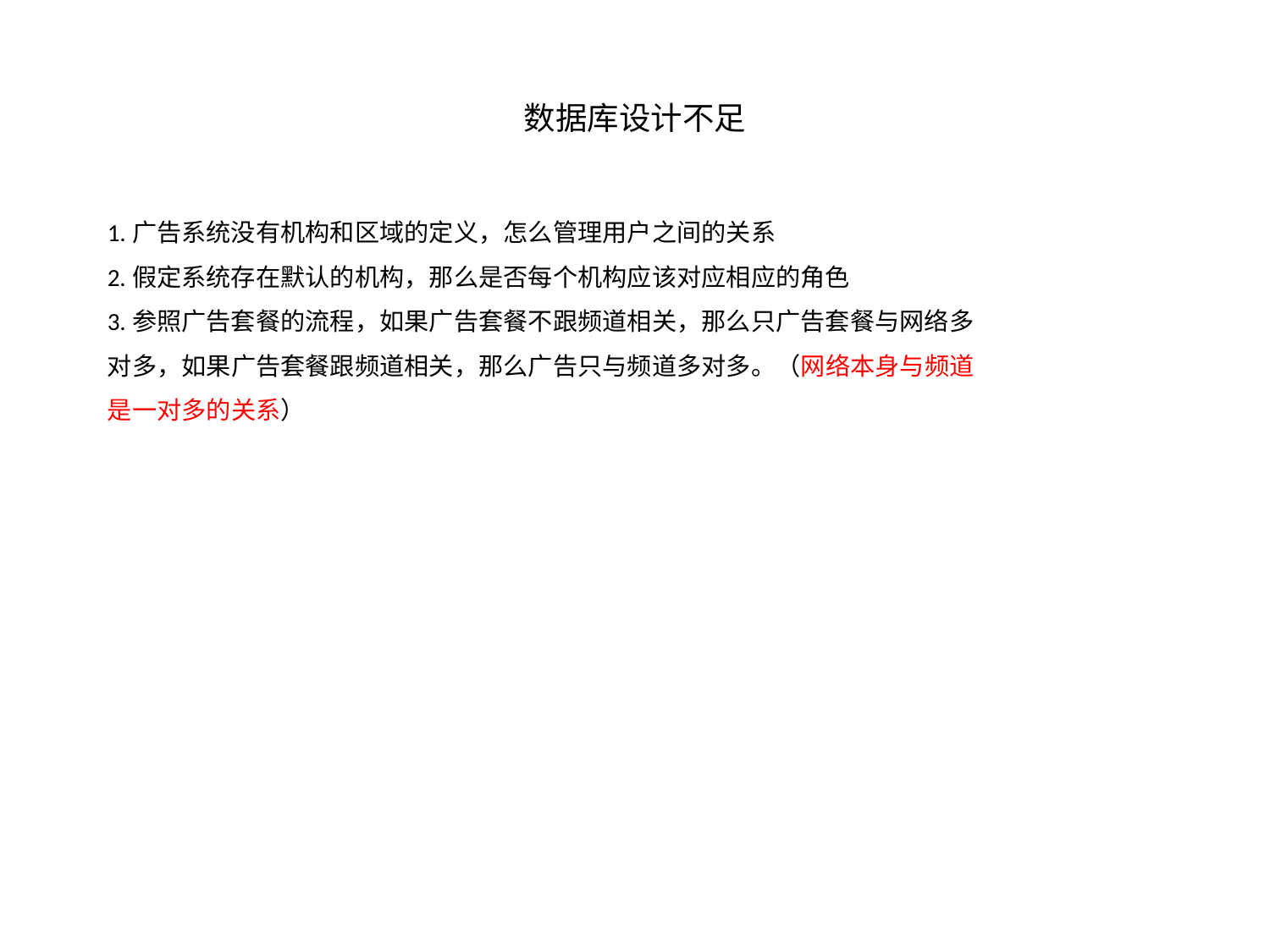

# 数据库设计不足
1.广告系统没有机构和区域的定义，怎么管理用户之间的关系
2.假定系统存在默认的机构，那么是否每个机构应该对应相应的角色
3.参照广告套餐的流程，如果广告套餐不跟频道相关，那么只广告套餐与网络多对多，如果广告套餐跟频道相关，那么广告只与频道多对多。（网络本身与频道是一对多的关系）